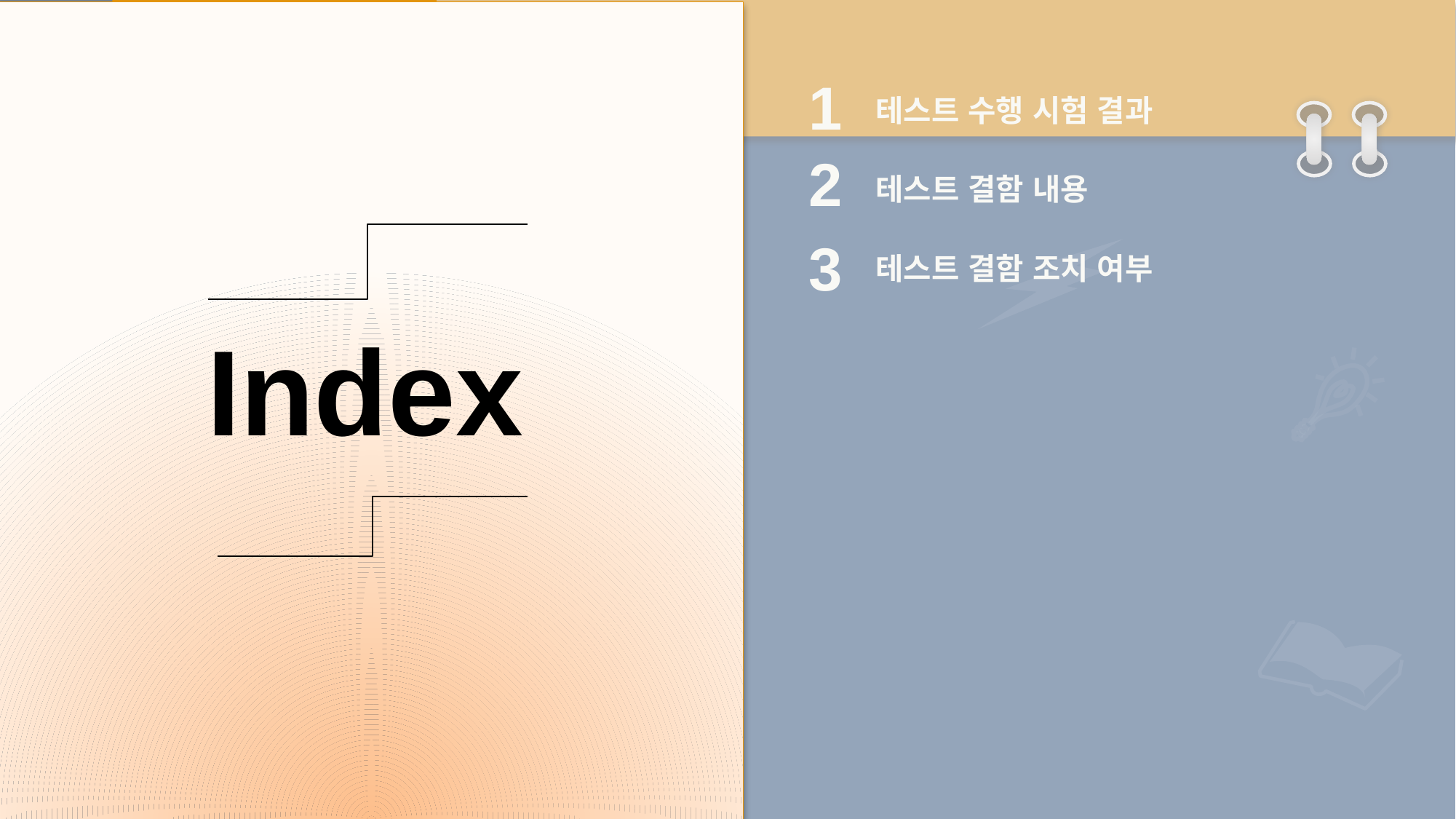

1
테스트 수행 시험 결과
테스트 결함 내용
테스트 결함 조치 여부
2

3
Index